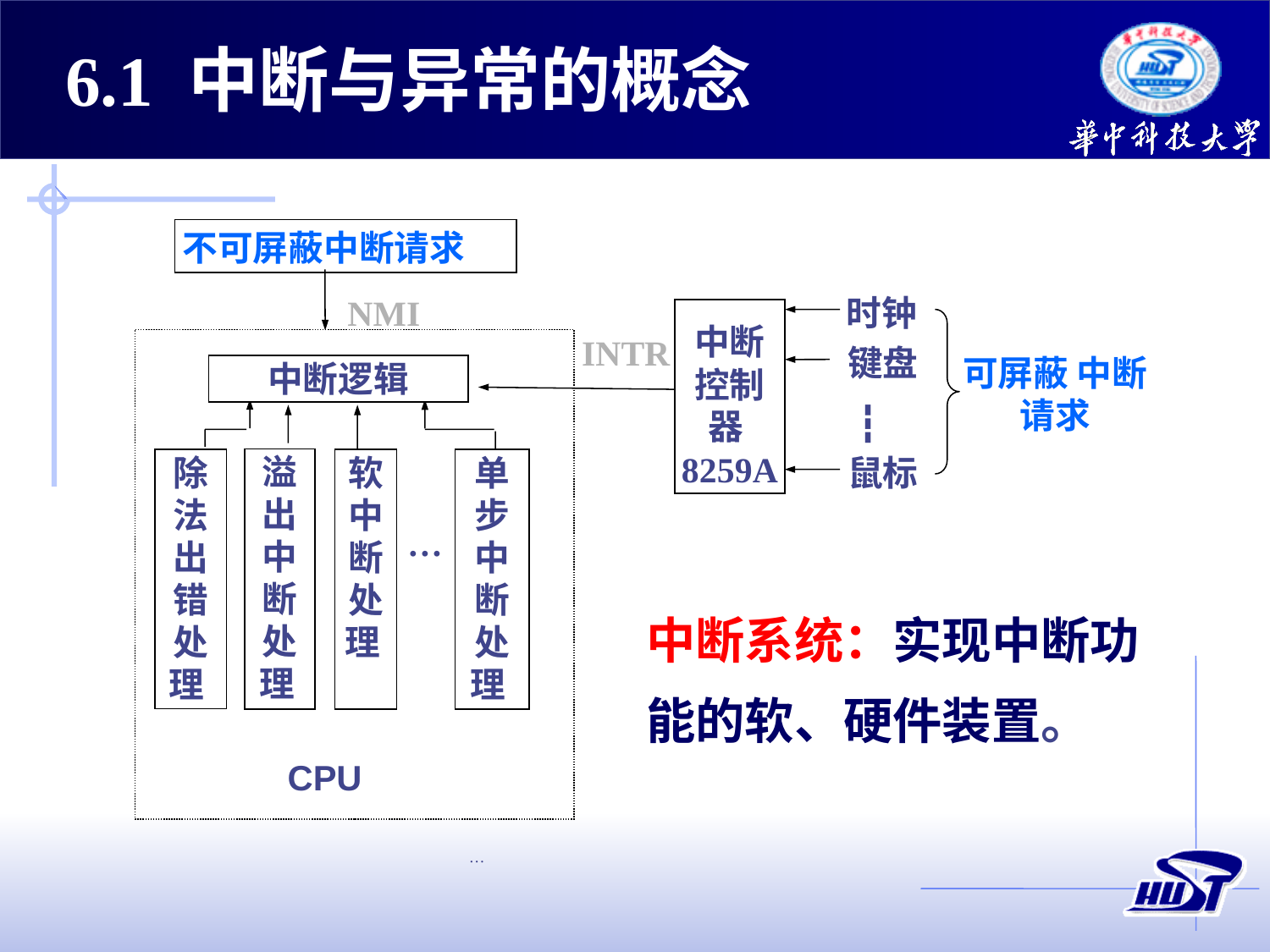

# 6.1 中断与异常的概念

不可屏蔽中断请求

NMI
时钟

中断 控制器8259A

INTR
键盘
可屏蔽 中断请求
中断逻辑

┇

溢出中断处理
除法出错处理
软 中断处理
单步中断处理
鼠标

…
中断系统：实现中断功能的软、硬件装置。
CPU
…